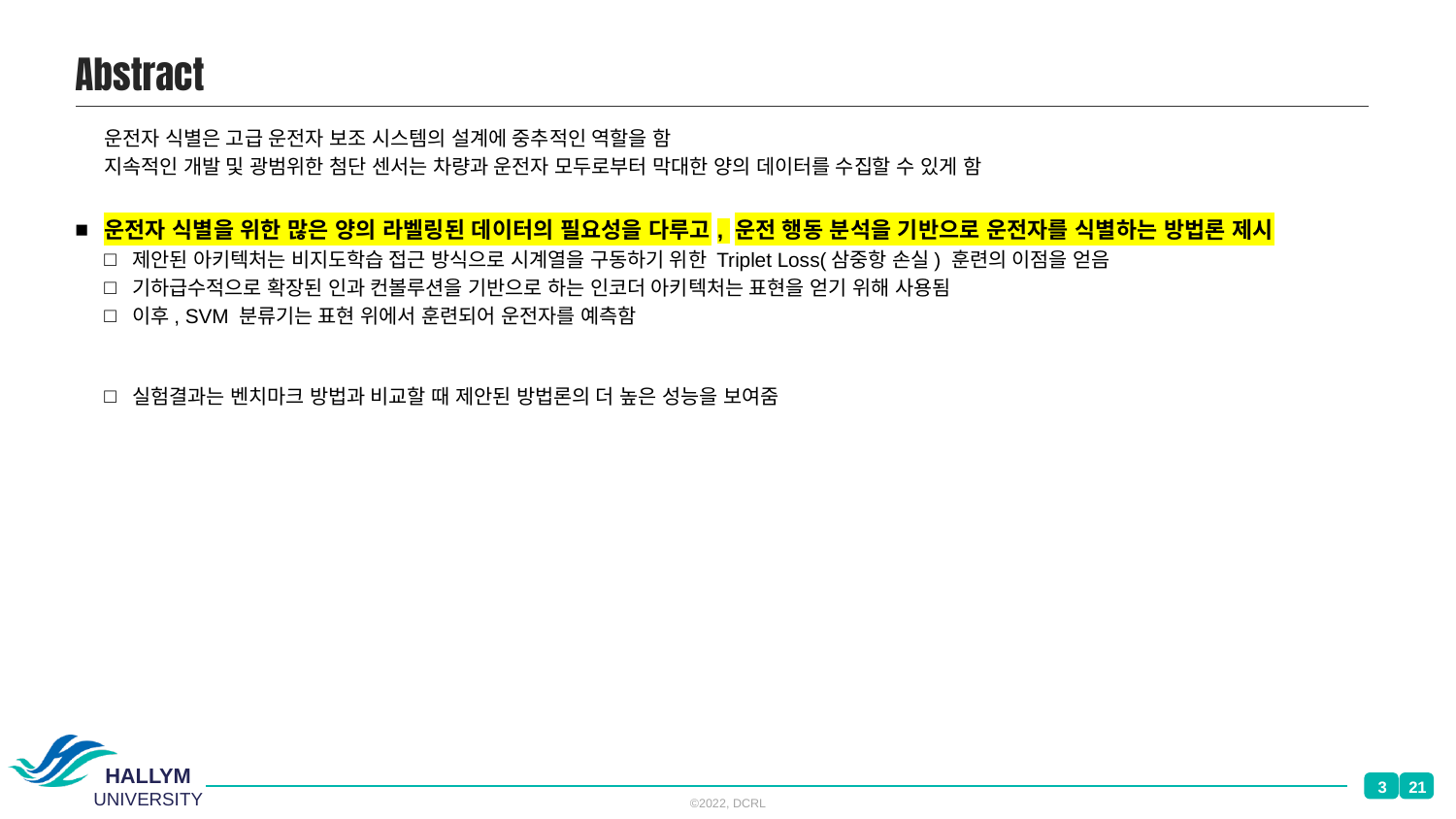

# Abstract
운전자 식별은 고급 운전자 보조 시스템의 설계에 중추적인 역할을 함
지속적인 개발 및 광범위한 첨단 센서는 차량과 운전자 모두로부터 막대한 양의 데이터를 수집할 수 있게 함

운전자 식별을 위한 많은 양의 라벨링된 데이터의 필요성을 다루고, 운전 행동 분석을 기반으로 운전자를 식별하는 방법론 제시
제안된 아키텍처는 비지도학습 접근 방식으로 시계열을 구동하기 위한 Triplet Loss(삼중항 손실) 훈련의 이점을 얻음
기하급수적으로 확장된 인과 컨볼루션을 기반으로 하는 인코더 아키텍처는 표현을 얻기 위해 사용됨
이후, SVM 분류기는 표현 위에서 훈련되어 운전자를 예측함

실험결과는 벤치마크 방법과 비교할 때 제안된 방법론의 더 높은 성능을 보여줌